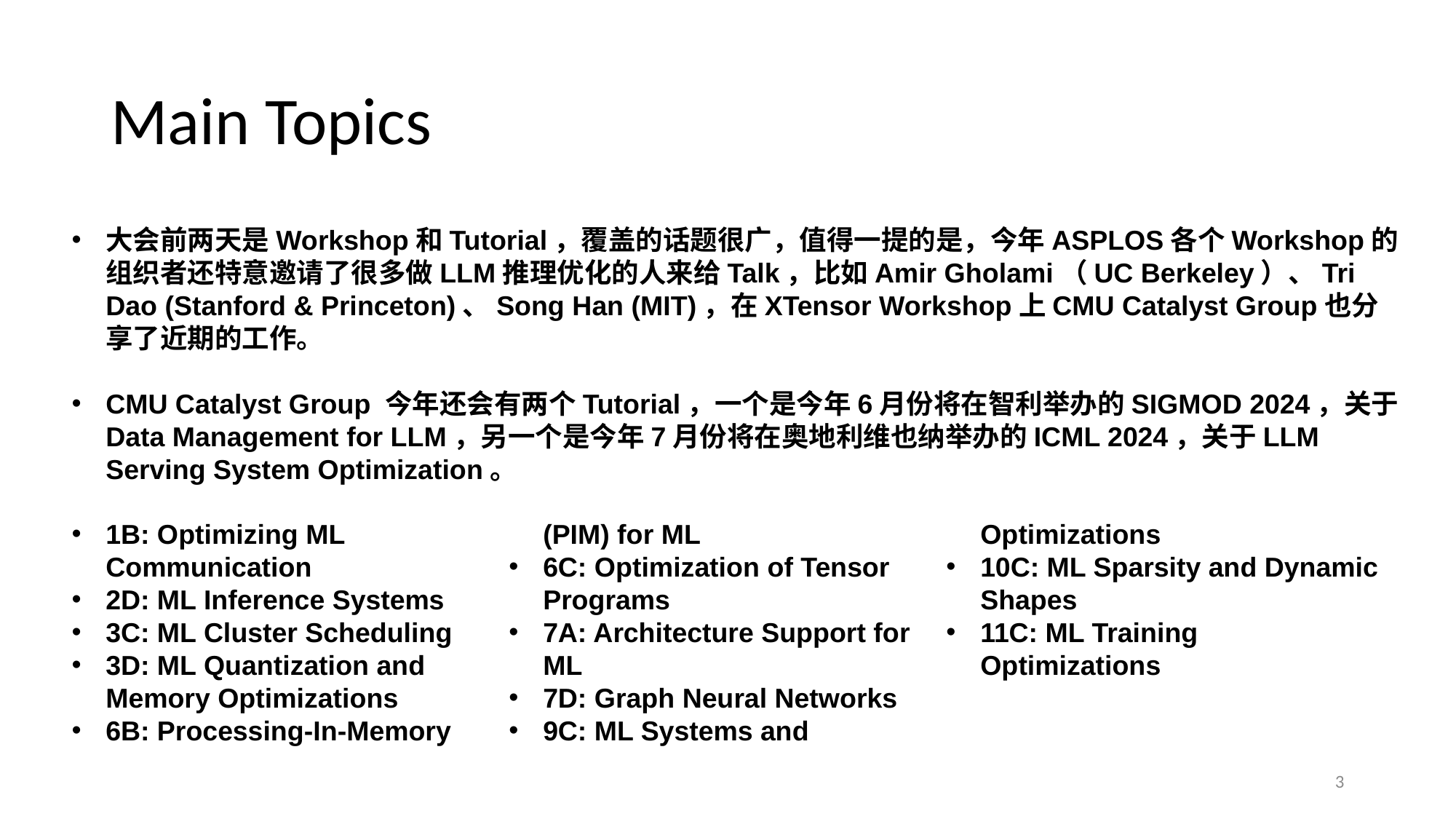

# Main Topics
大会前两天是Workshop和Tutorial，覆盖的话题很广，值得一提的是，今年ASPLOS各个Workshop的组织者还特意邀请了很多做LLM推理优化的人来给Talk，比如Amir Gholami（UC Berkeley）、Tri Dao (Stanford & Princeton)、Song Han (MIT)，在XTensor Workshop上CMU Catalyst Group也分享了近期的工作。

CMU Catalyst Group 今年还会有两个Tutorial，一个是今年6月份将在智利举办的SIGMOD 2024，关于Data Management for LLM，另一个是今年7月份将在奥地利维也纳举办的ICML 2024，关于LLM Serving System Optimization。
1B: Optimizing ML Communication
2D: ML Inference Systems
3C: ML Cluster Scheduling
3D: ML Quantization and Memory Optimizations
6B: Processing-In-Memory (PIM) for ML
6C: Optimization of Tensor Programs
7A: Architecture Support for ML
7D: Graph Neural Networks
9C: ML Systems and Optimizations
10C: ML Sparsity and Dynamic Shapes
11C: ML Training Optimizations
3